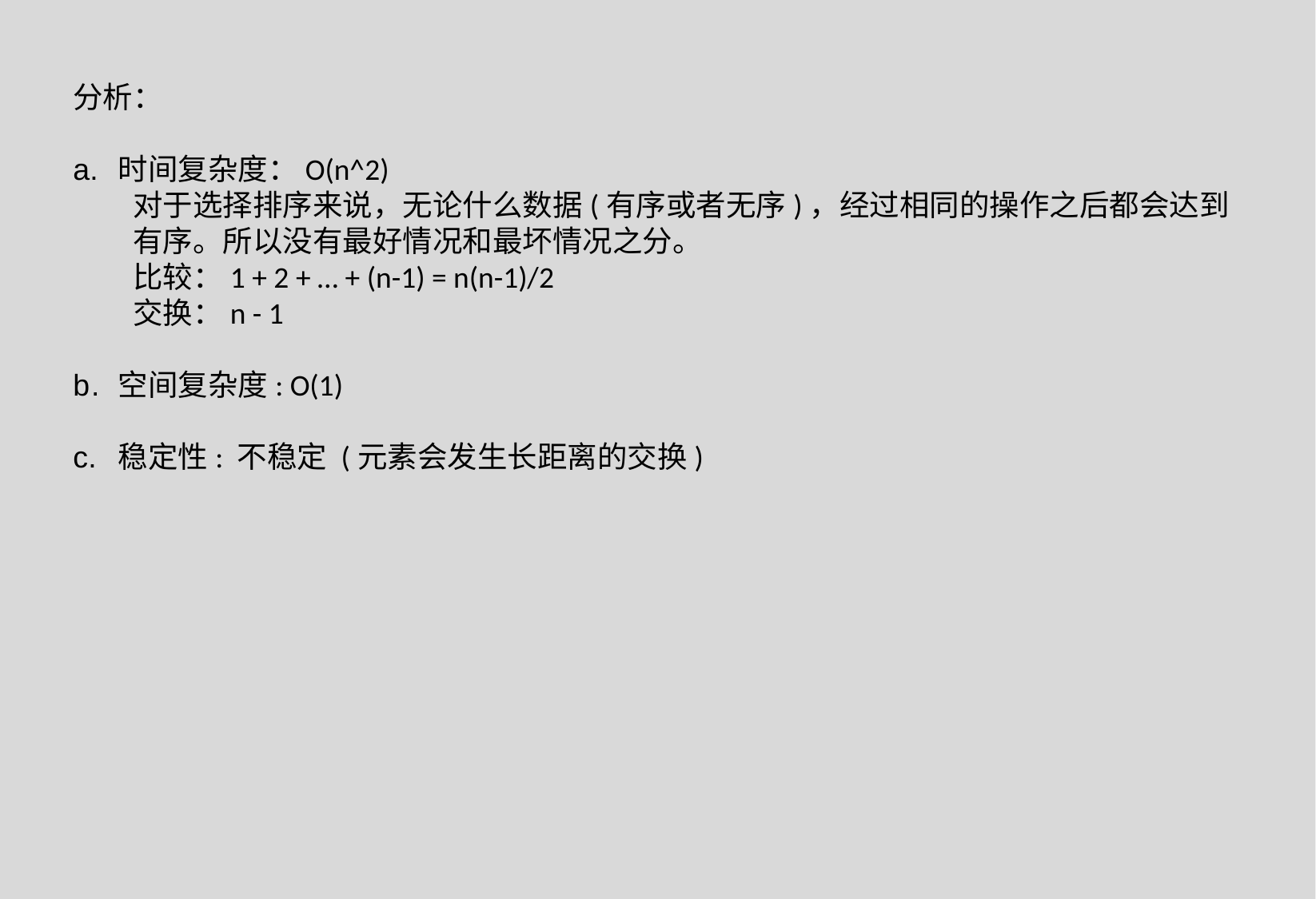

分析：

时间复杂度：O(n^2)
对于选择排序来说，无论什么数据(有序或者无序)，经过相同的操作之后都会达到有序。所以没有最好情况和最坏情况之分。
比较：1 + 2 + … + (n-1) = n(n-1)/2
交换：n - 1

空间复杂度: O(1)

稳定性: 不稳定 (元素会发生长距离的交换)